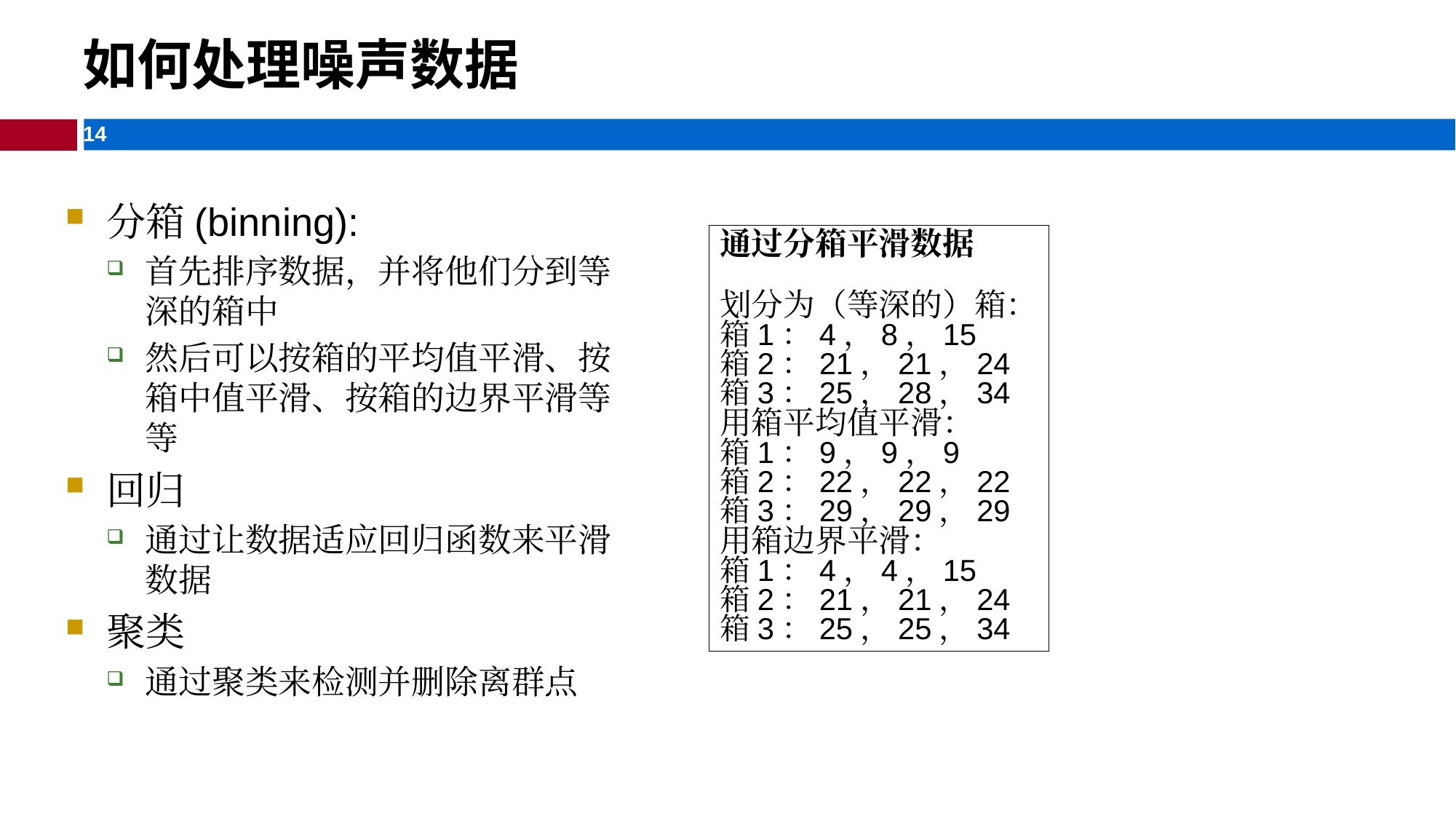

如何处理噪声数据
分箱(binning):
首先排序数据，并将他们分到等深的箱中
然后可以按箱的平均值平滑、按箱中值平滑、按箱的边界平滑等等
回归
通过让数据适应回归函数来平滑数据
聚类
通过聚类来检测并删除离群点
通过分箱平滑数据

划分为（等深的）箱：
箱1：4，8，15
箱2：21，21，24
箱3：25，28，34
用箱平均值平滑：
箱1：9，9，9
箱2：22，22，22
箱3：29，29，29
用箱边界平滑：
箱1：4，4，15
箱2：21，21，24
箱3：25，25，34